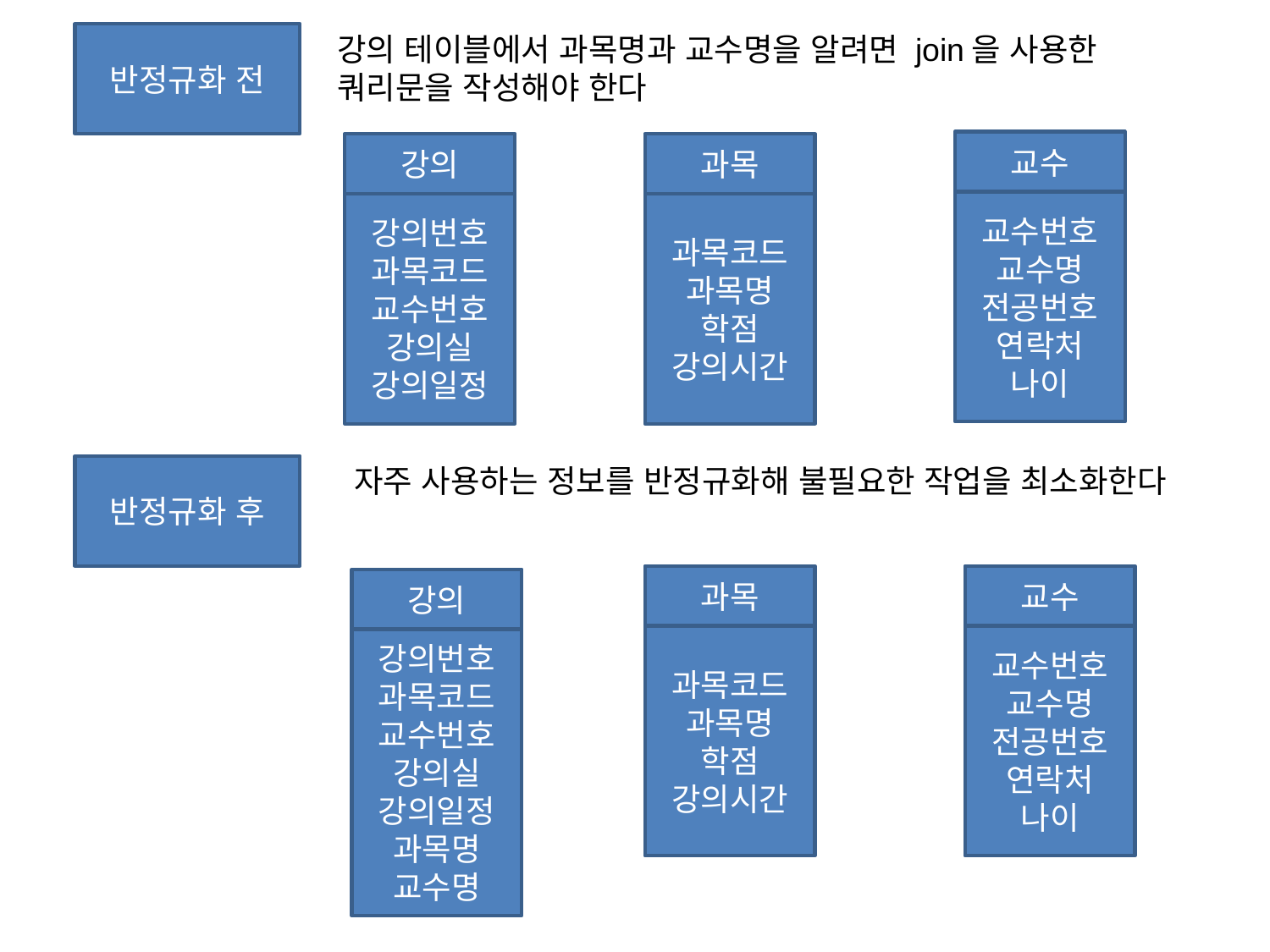

반정규화 전
강의 테이블에서 과목명과 교수명을 알려면 join을 사용한 쿼리문을 작성해야 한다
교수
강의
과목
교수번호
교수명
전공번호
연락처
나이
강의번호
과목코드
교수번호
강의실
강의일정
과목코드
과목명
학점
강의시간
자주 사용하는 정보를 반정규화해 불필요한 작업을 최소화한다
반정규화 후
과목
교수
강의
과목코드
과목명
학점
강의시간
교수번호
교수명
전공번호
연락처
나이
강의번호
과목코드
교수번호
강의실
강의일정
과목명
교수명